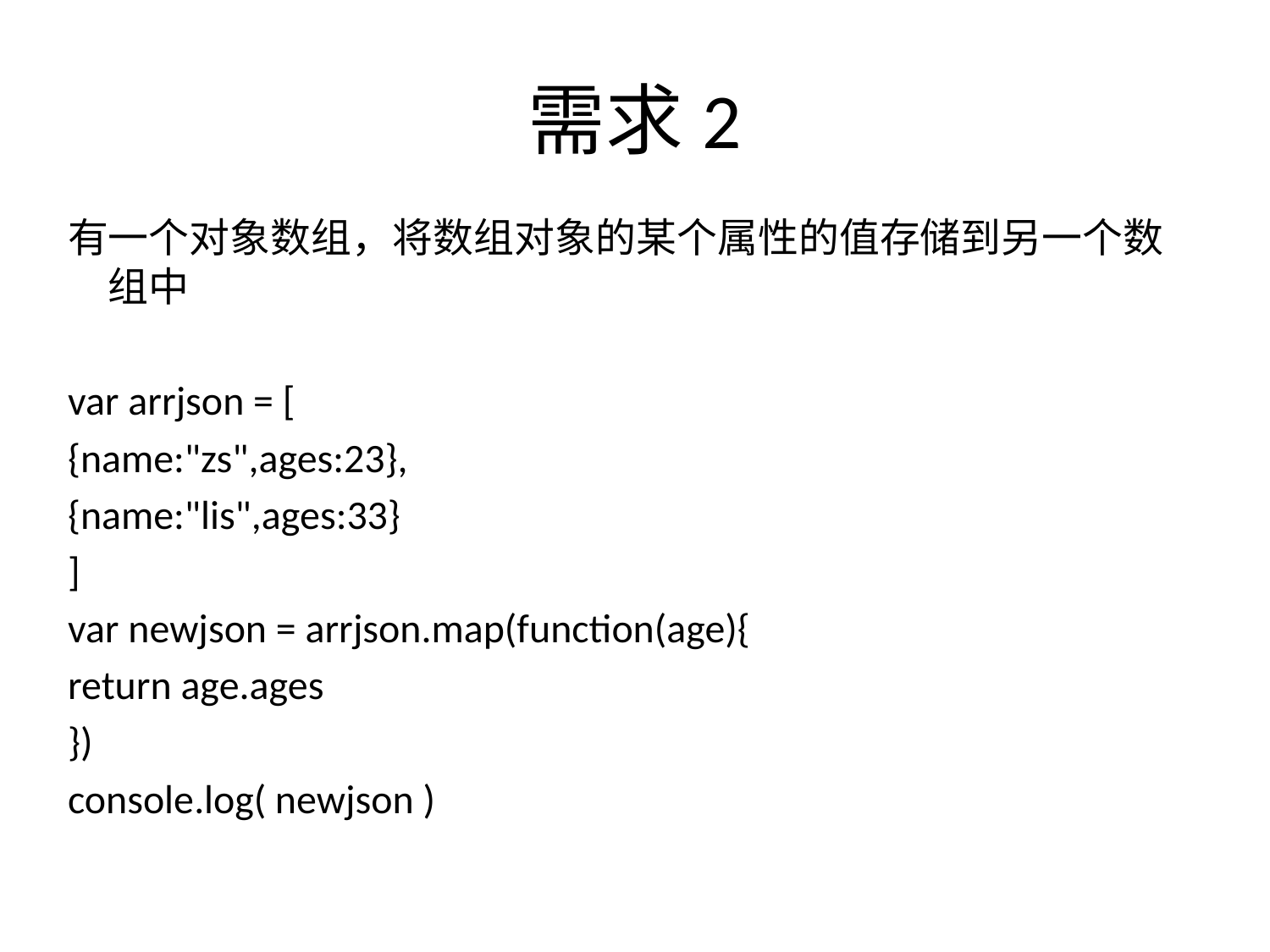

# 需求2
有一个对象数组，将数组对象的某个属性的值存储到另一个数组中

var arrjson = [
{name:"zs",ages:23},
{name:"lis",ages:33}
]
var newjson = arrjson.map(function(age){
return age.ages
})
console.log( newjson )